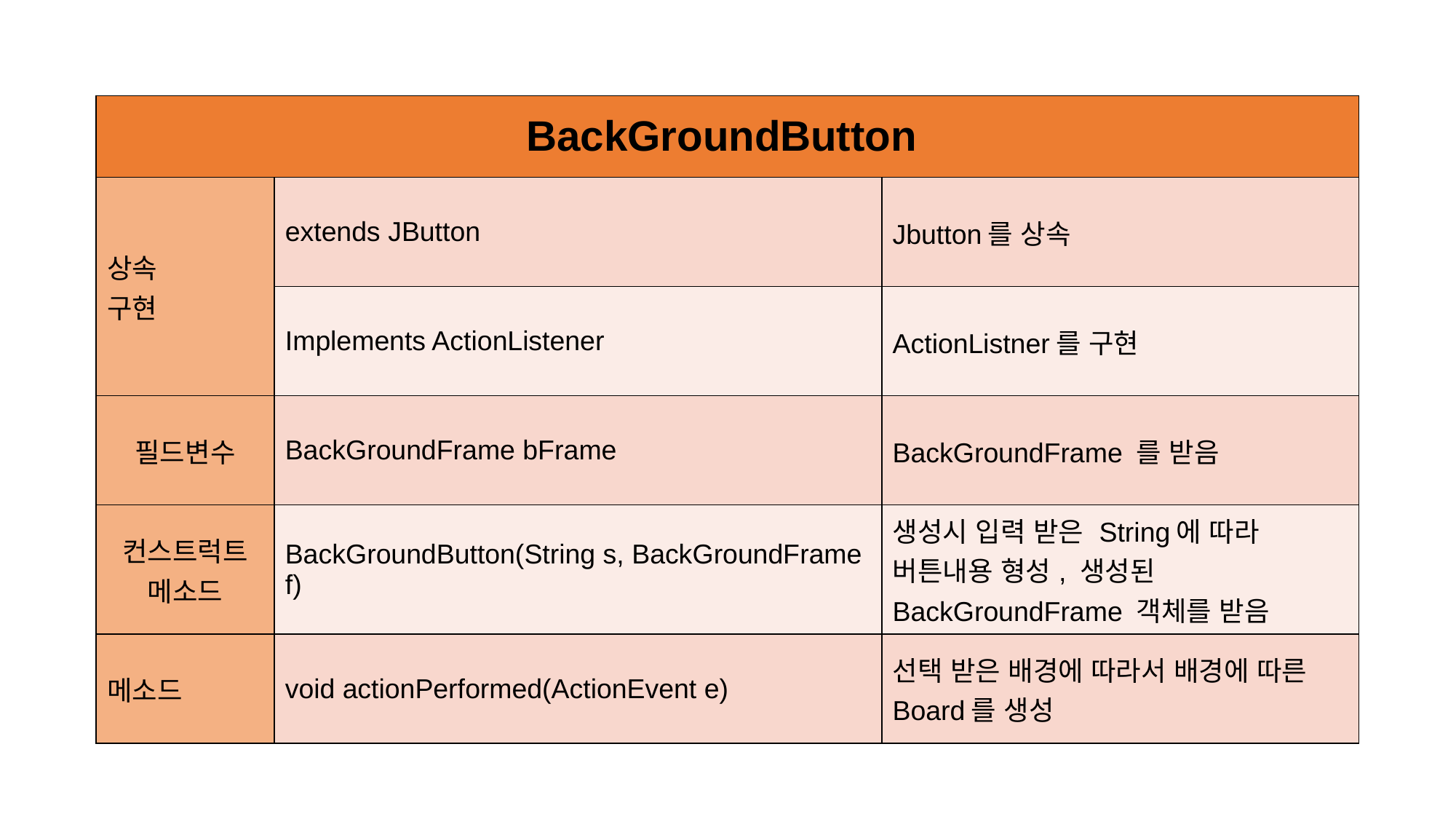

| BackGroundButton |  |  |
| --- | --- | --- |
| 상속 구현 | extends JButton | Jbutton를 상속 |
|  | Implements ActionListener | ActionListner를 구현 |
| 필드변수 | BackGroundFrame bFrame | BackGroundFrame 를 받음 |
| 컨스트럭트 메소드 | BackGroundButton(String s, BackGroundFrame f) | 생성시 입력 받은 String에 따라 버튼내용 형성, 생성된 BackGroundFrame 객체를 받음 |
| 메소드 | void actionPerformed(ActionEvent e) | 선택 받은 배경에 따라서 배경에 따른 Board를 생성 |